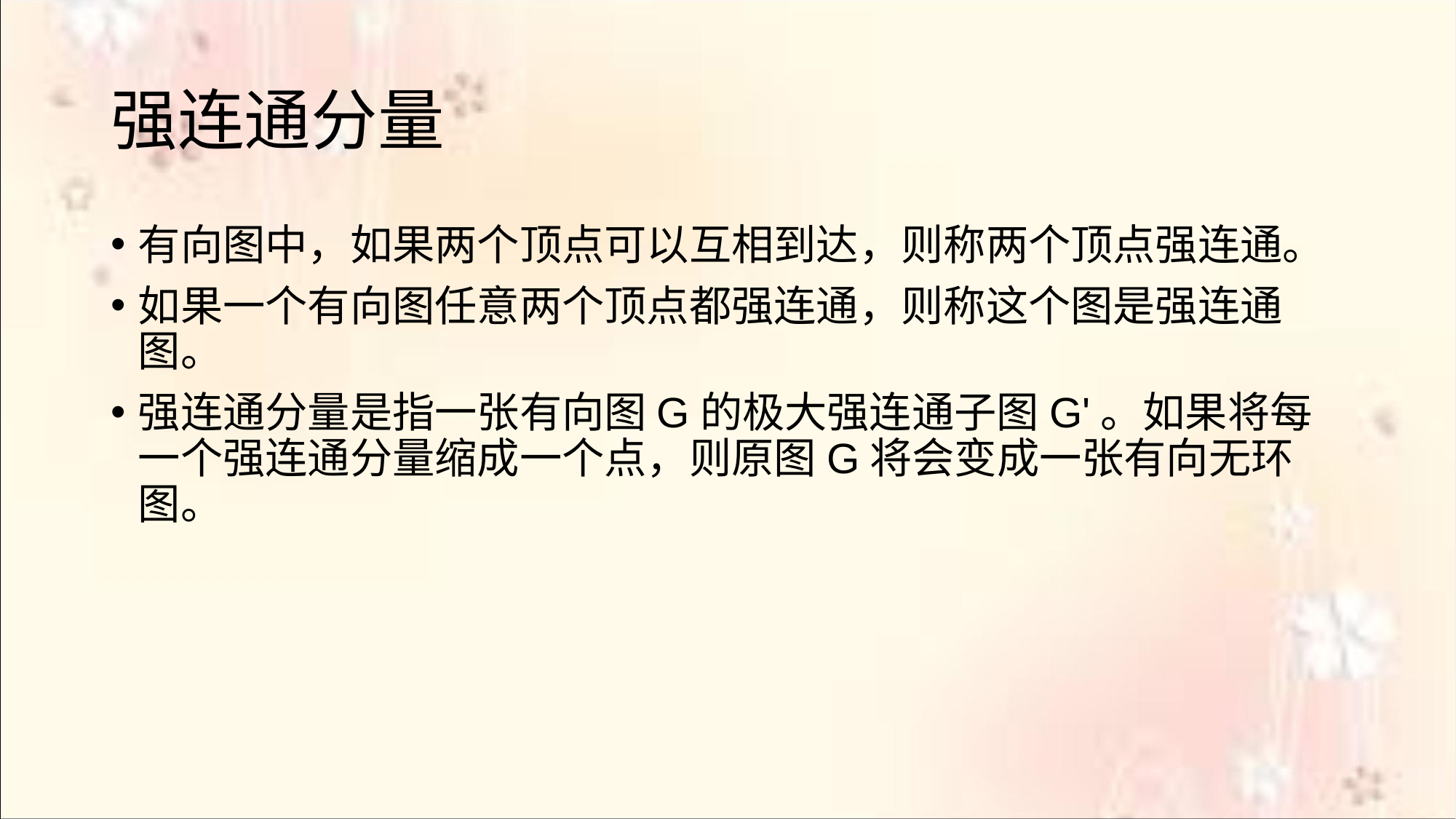

# 强连通分量
有向图中，如果两个顶点可以互相到达，则称两个顶点强连通。
如果一个有向图任意两个顶点都强连通，则称这个图是强连通图。
强连通分量是指一张有向图G的极大强连通子图G'。如果将每一个强连通分量缩成一个点，则原图G将会变成一张有向无环图。